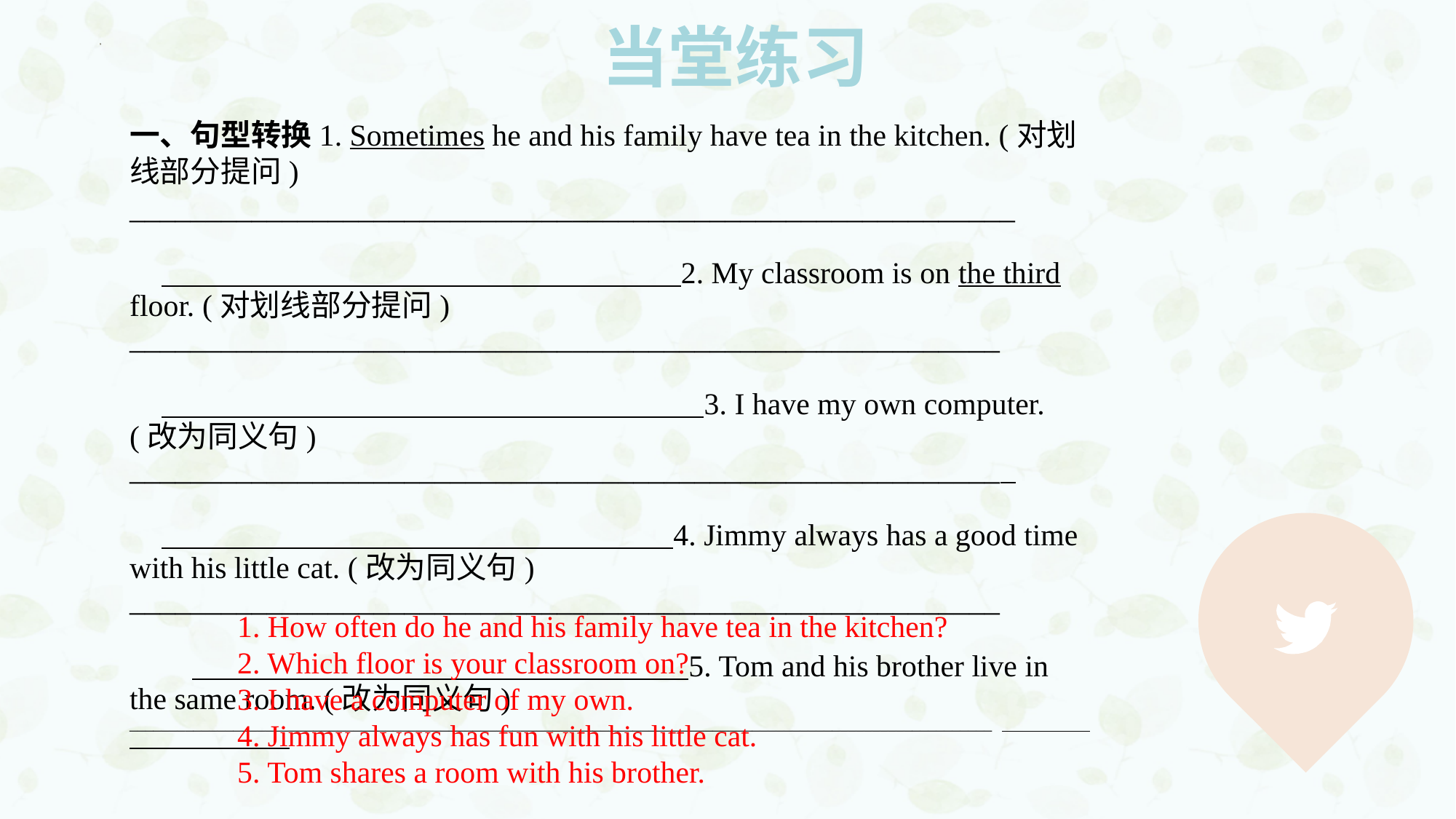

当堂练习
一、句型转换1. Sometimes he and his family have tea in the kitchen. (对划线部分提问)   __________________________________________________________

                                                                    2. My classroom is on the third floor. (对划线部分提问)    _________________________________________________________

                                                                       3. I have my own computer. (改为同义句)    _________________________________________________________

                                                                   4. Jimmy always has a good time with his little cat. (改为同义句)    _________________________________________________________

                                                                     5. Tom and his brother live in the same room. (改为同义句)         ____________________________________________________________________________________________________________

1. How often do he and his family have tea in the kitchen?
2. Which floor is your classroom on?
3. I have a computer of my own.
4. Jimmy always has fun with his little cat.
5. Tom shares a room with his brother.